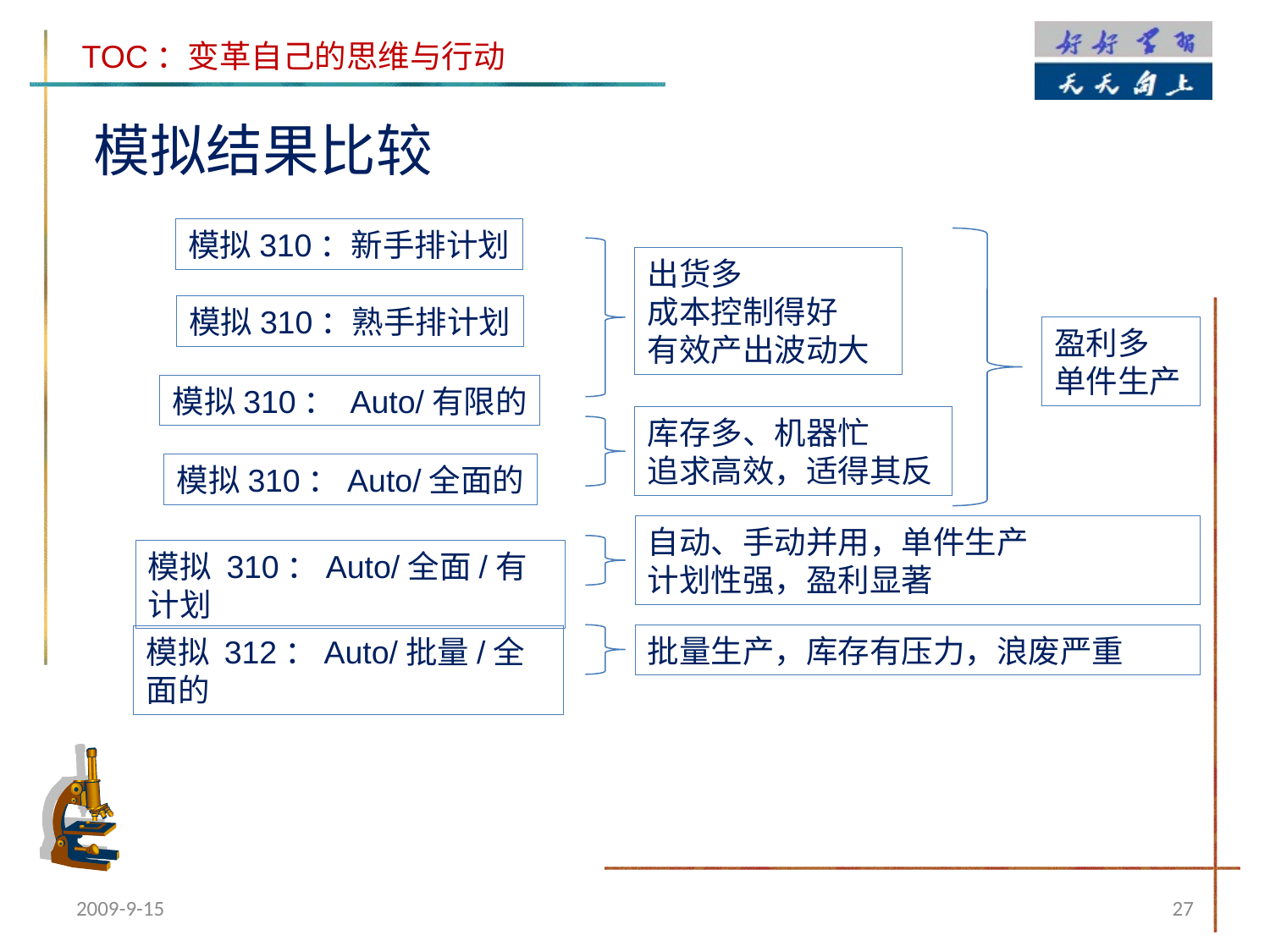

模拟结果比较
模拟310：新手排计划

出货多
成本控制得好
有效产出波动大
模拟310：熟手排计划
盈利多
单件生产
模拟310： Auto/有限的
库存多、机器忙
追求高效，适得其反

模拟310：Auto/全面的
自动、手动并用，单件生产
计划性强，盈利显著

模拟 310：Auto/全面/有计划

批量生产，库存有压力，浪废严重
模拟 312：Auto/批量/全面的
2009-9-15
27